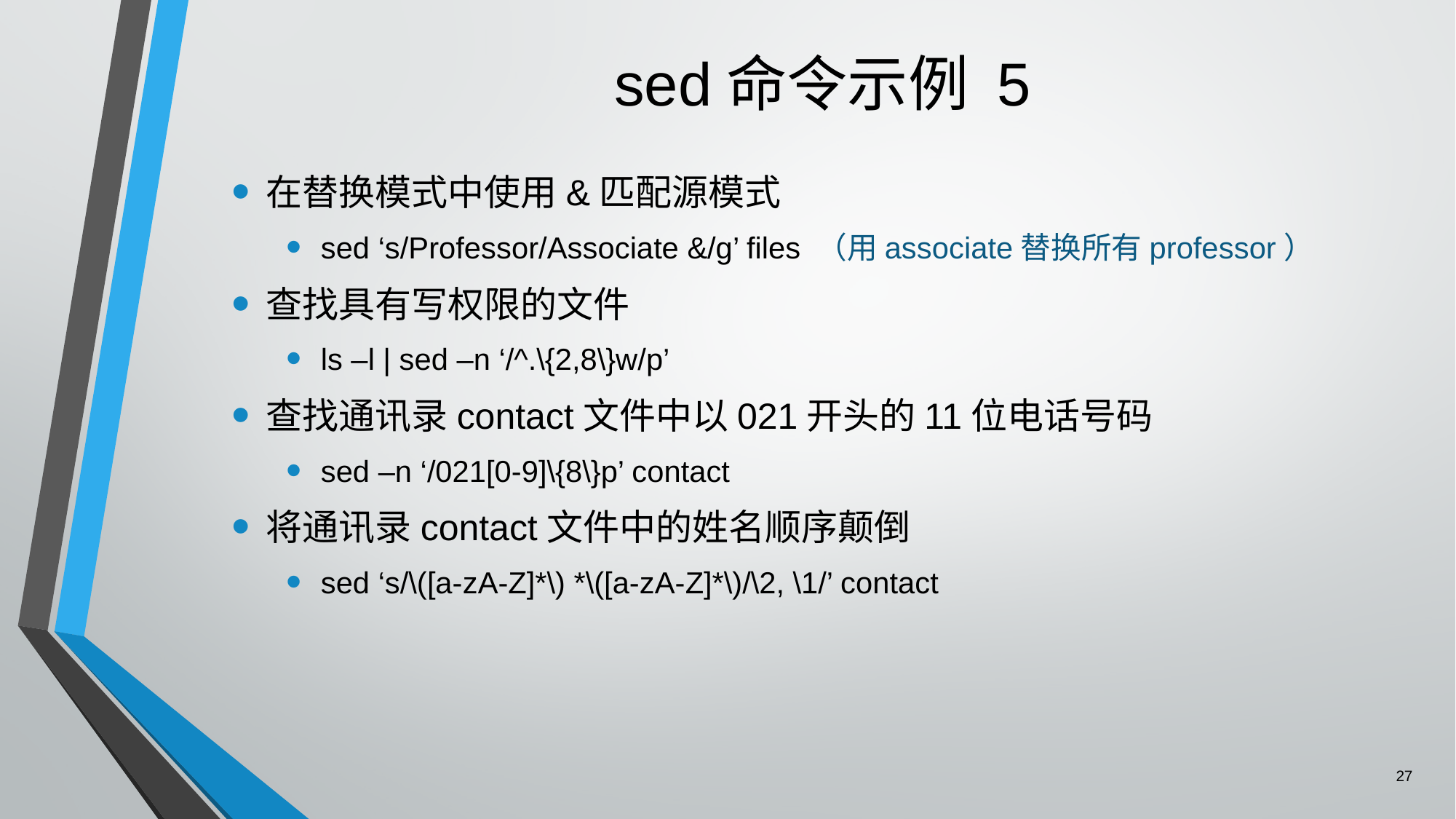

# sed命令示例 5
在替换模式中使用&匹配源模式
sed ‘s/Professor/Associate &/g’ files （用associate替换所有professor）
查找具有写权限的文件
ls –l | sed –n ‘/^.\{2,8\}w/p’
查找通讯录contact文件中以021开头的11位电话号码
sed –n ‘/021[0-9]\{8\}p’ contact
将通讯录contact文件中的姓名顺序颠倒
sed ‘s/\([a-zA-Z]*\) *\([a-zA-Z]*\)/\2, \1/’ contact
27